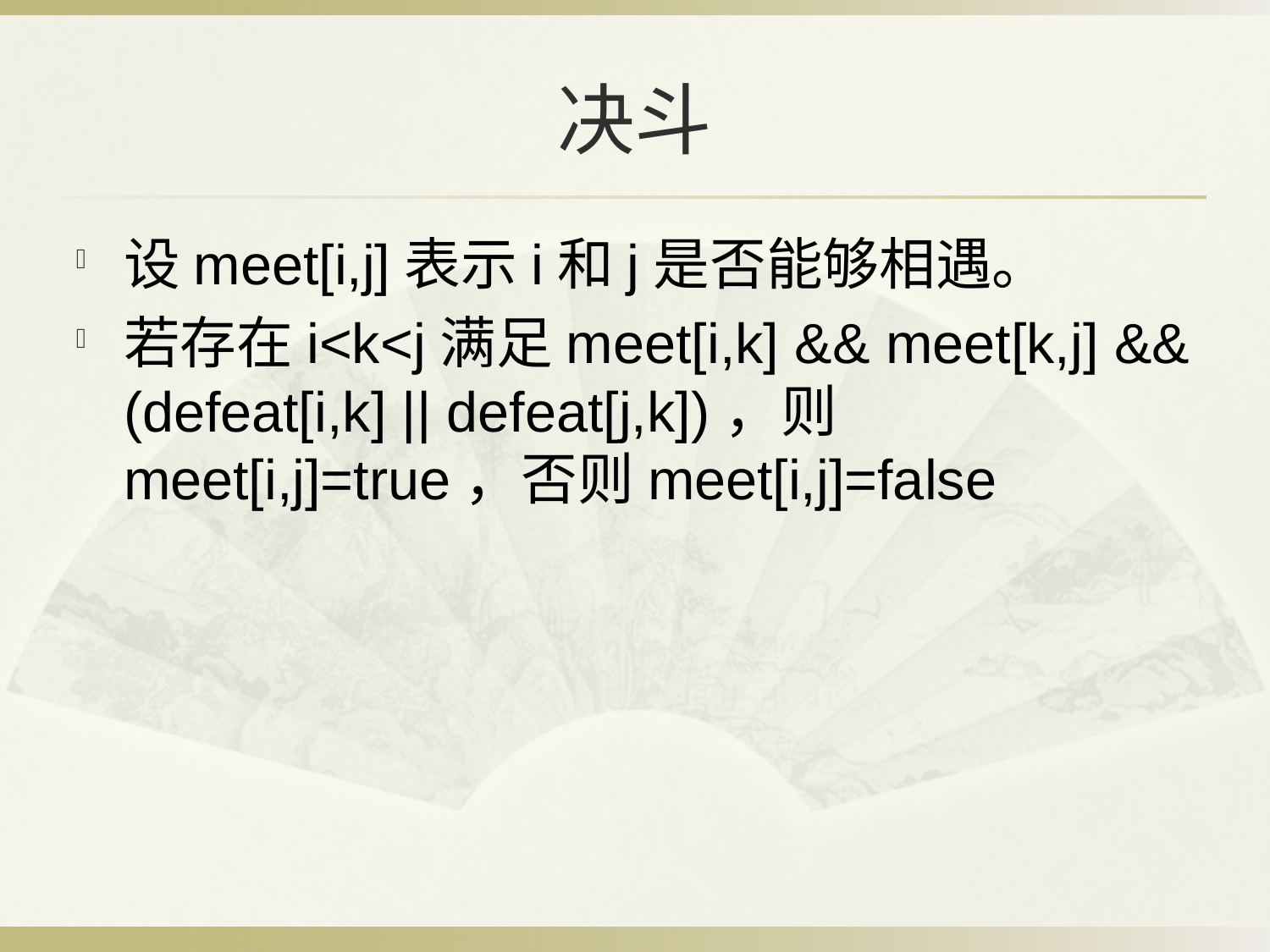

# 决斗
设meet[i,j]表示i和j是否能够相遇。
若存在i<k<j满足meet[i,k] && meet[k,j] && (defeat[i,k] || defeat[j,k])，则meet[i,j]=true，否则meet[i,j]=false